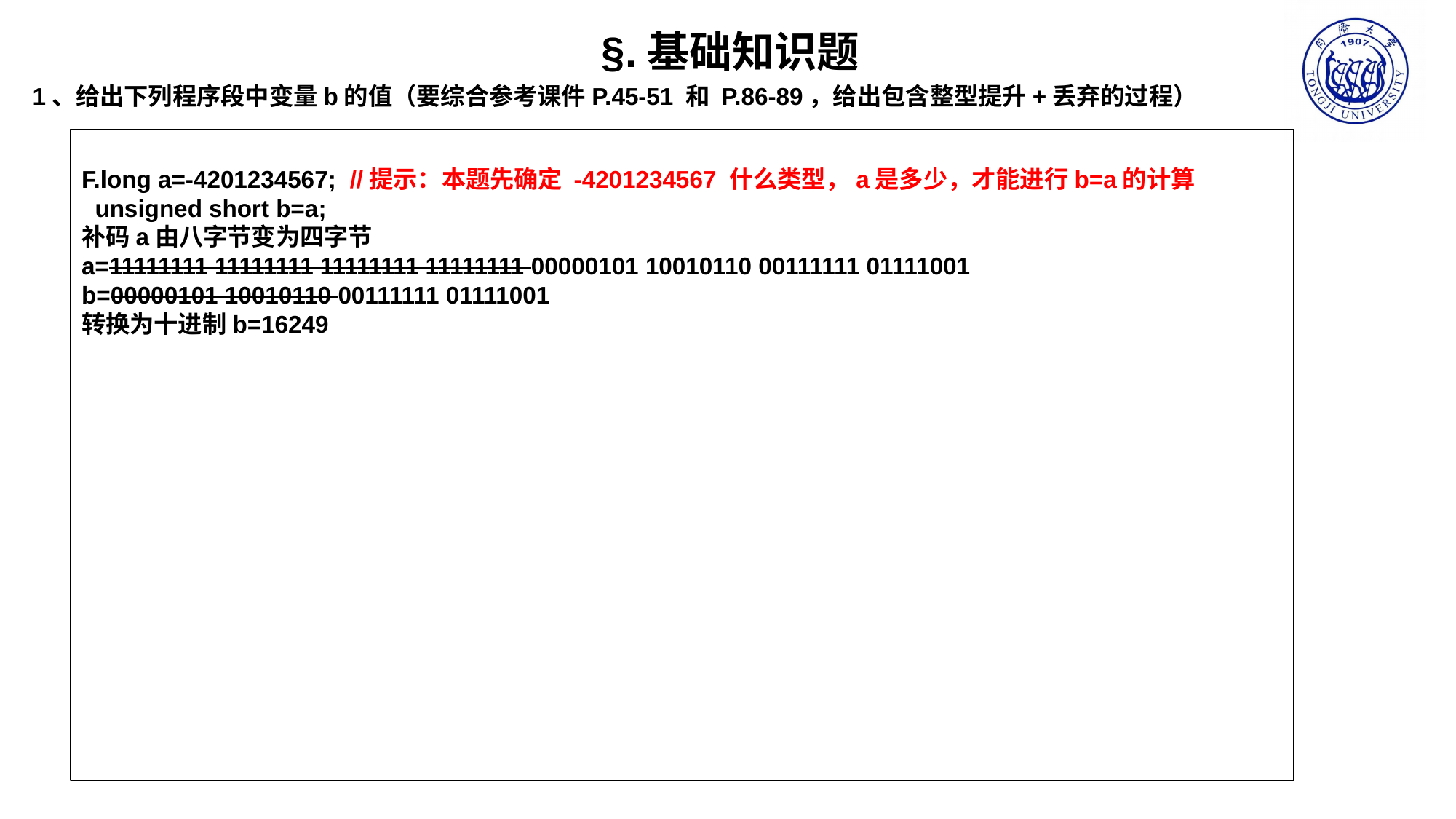

§.基础知识题
1、给出下列程序段中变量b的值（要综合参考课件P.45-51 和 P.86-89，给出包含整型提升+丢弃的过程）

F.long a=-4201234567;  //提示：本题先确定 -4201234567 什么类型，a是多少，才能进行b=a的计算
  unsigned short b=a;
补码a由八字节变为四字节
a=11111111 11111111 11111111 11111111 00000101 10010110 00111111 01111001
b=00000101 10010110 00111111 01111001
转换为十进制b=16249